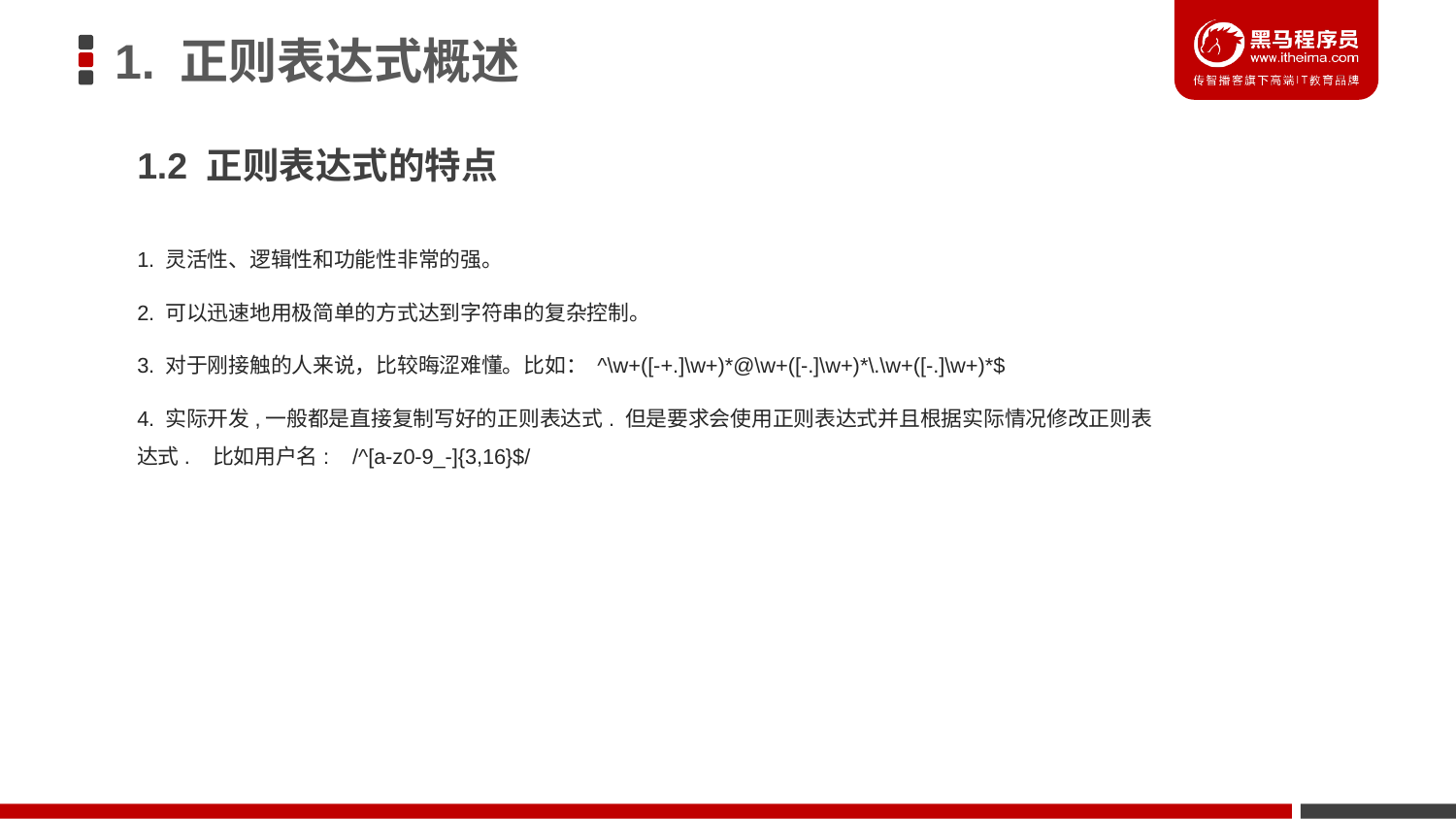

# 1. 正则表达式概述
1.2 正则表达式的特点
1. 灵活性、逻辑性和功能性非常的强。
2. 可以迅速地用极简单的方式达到字符串的复杂控制。
3. 对于刚接触的人来说，比较晦涩难懂。比如： ^\w+([-+.]\w+)*@\w+([-.]\w+)*\.\w+([-.]\w+)*$
4. 实际开发,一般都是直接复制写好的正则表达式. 但是要求会使用正则表达式并且根据实际情况修改正则表达式.   比如用户名:    /^[a-z0-9_-]{3,16}$/